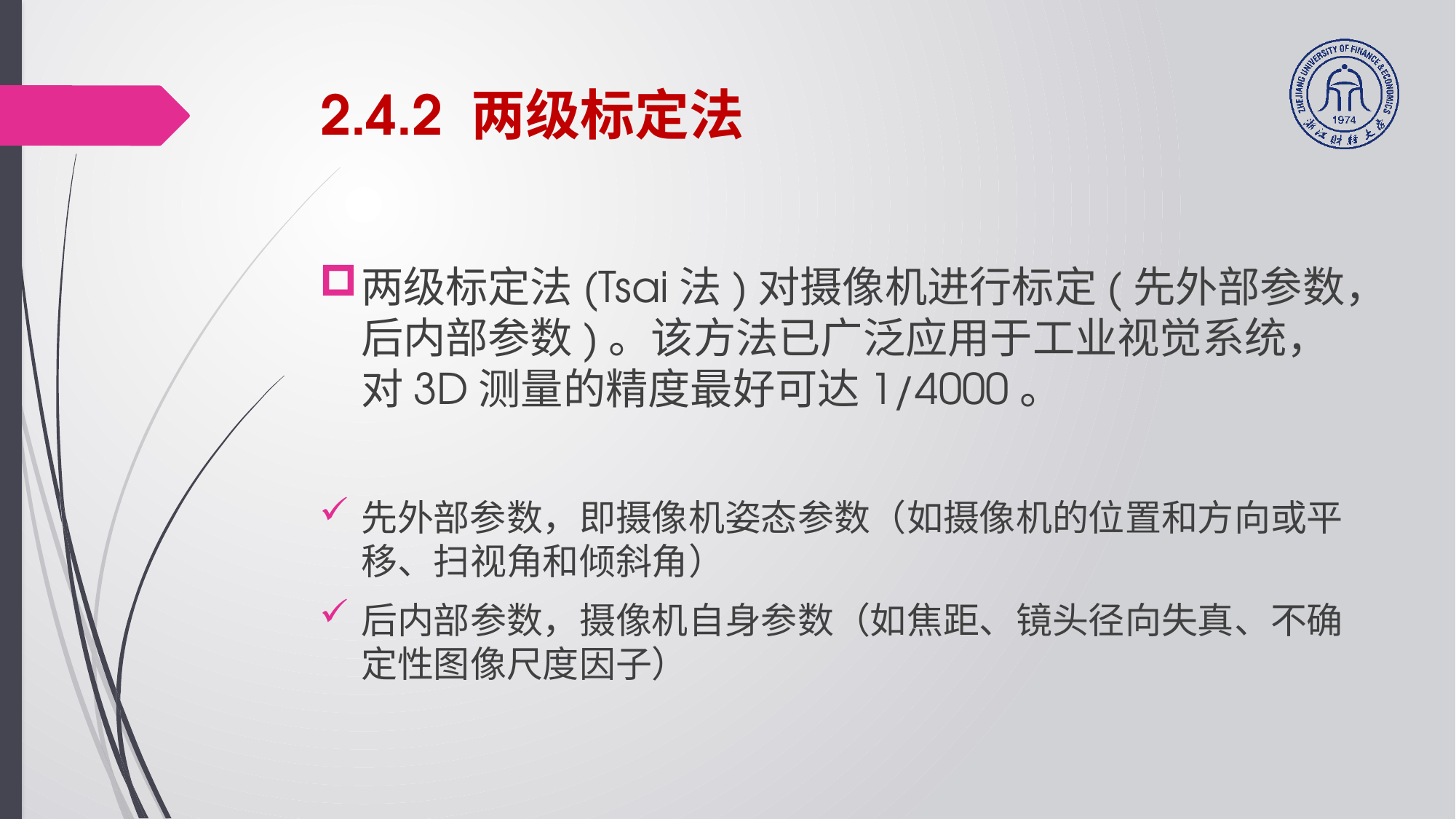

# 2.4.2 两级标定法
两级标定法(Tsai法)对摄像机进行标定(先外部参数，后内部参数)。该方法已广泛应用于工业视觉系统，对3D测量的精度最好可达1/4000。

先外部参数，即摄像机姿态参数（如摄像机的位置和方向或平移、扫视角和倾斜角）
后内部参数，摄像机自身参数（如焦距、镜头径向失真、不确定性图像尺度因子）